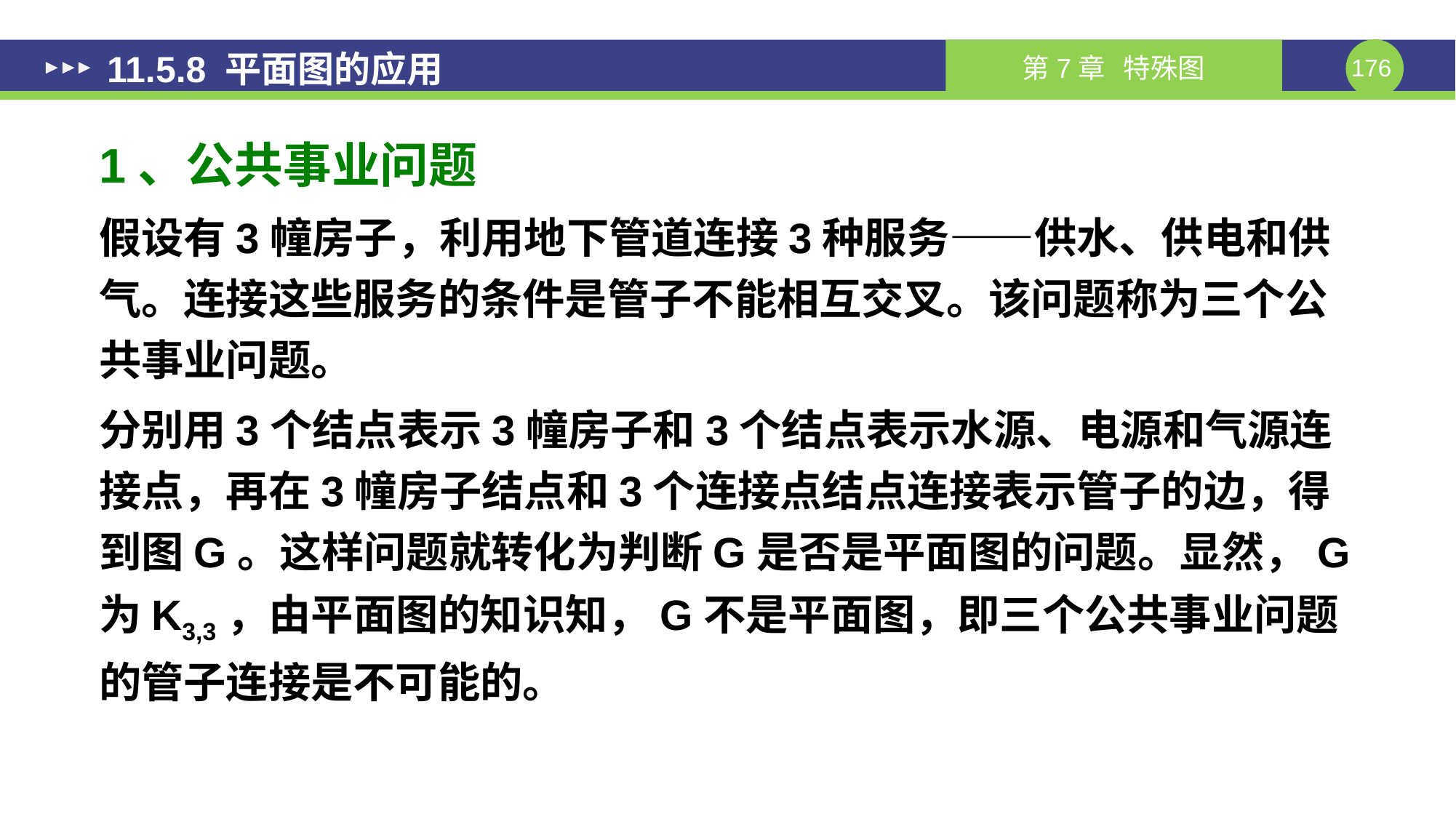

# 11.5.8 平面图的应用
1、公共事业问题
假设有3幢房子，利用地下管道连接3种服务——供水、供电和供气。连接这些服务的条件是管子不能相互交叉。该问题称为三个公共事业问题。
分别用3个结点表示3幢房子和3个结点表示水源、电源和气源连接点，再在3幢房子结点和3个连接点结点连接表示管子的边，得到图G。这样问题就转化为判断G是否是平面图的问题。显然，G为K3,3，由平面图的知识知，G不是平面图，即三个公共事业问题的管子连接是不可能的。